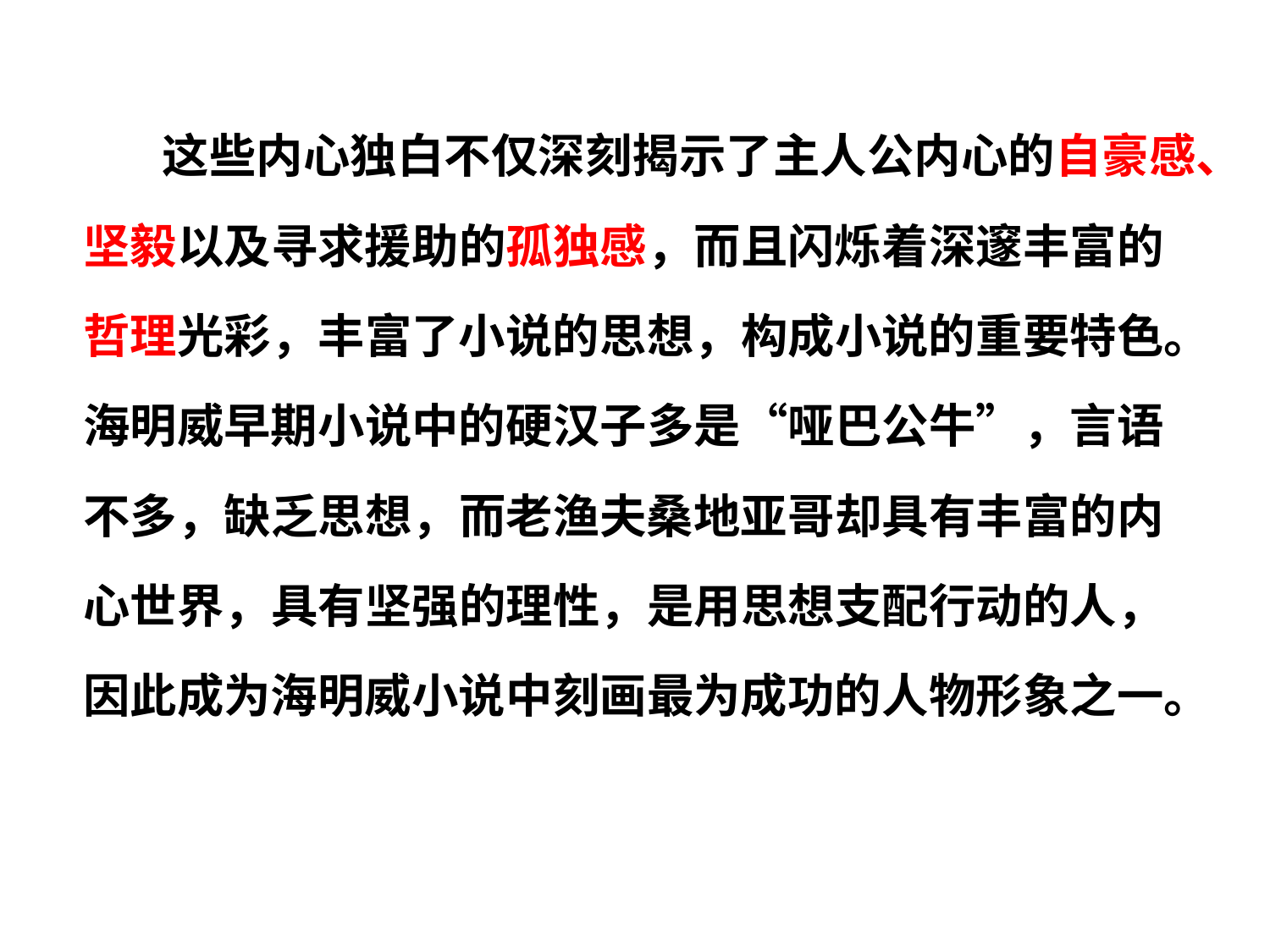

# 独白在文中起什么作用？
           这些内心独白不仅深刻揭示了主人公内心的自豪感、坚毅以及寻求援助的孤独感，而且闪烁着深邃丰富的哲理光彩，丰富了小说的思想，构成小说的重要特色。海明威早期小说中的硬汉子多是“哑巴公牛”，言语不多，缺乏思想，而老渔夫桑地亚哥却具有丰富的内心世界，具有坚强的理性，是用思想支配行动的人，因此成为海明威小说中刻画最为成功的人物形象之一。